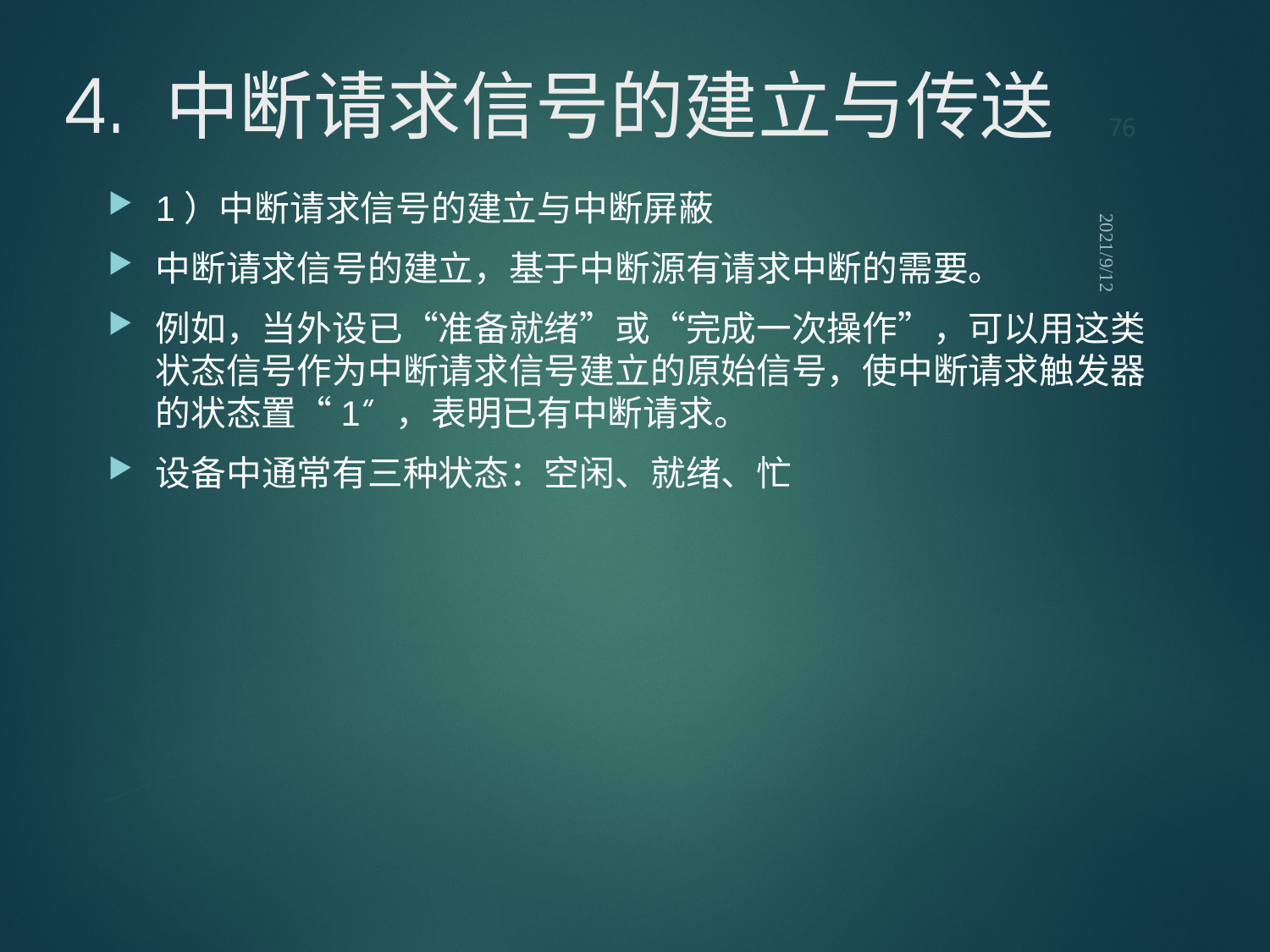

76
# 4. 中断请求信号的建立与传送
1）中断请求信号的建立与中断屏蔽
中断请求信号的建立，基于中断源有请求中断的需要。
例如，当外设已“准备就绪”或“完成一次操作”，可以用这类状态信号作为中断请求信号建立的原始信号，使中断请求触发器的状态置“1” ，表明已有中断请求。
设备中通常有三种状态：空闲、就绪、忙
2021/9/12